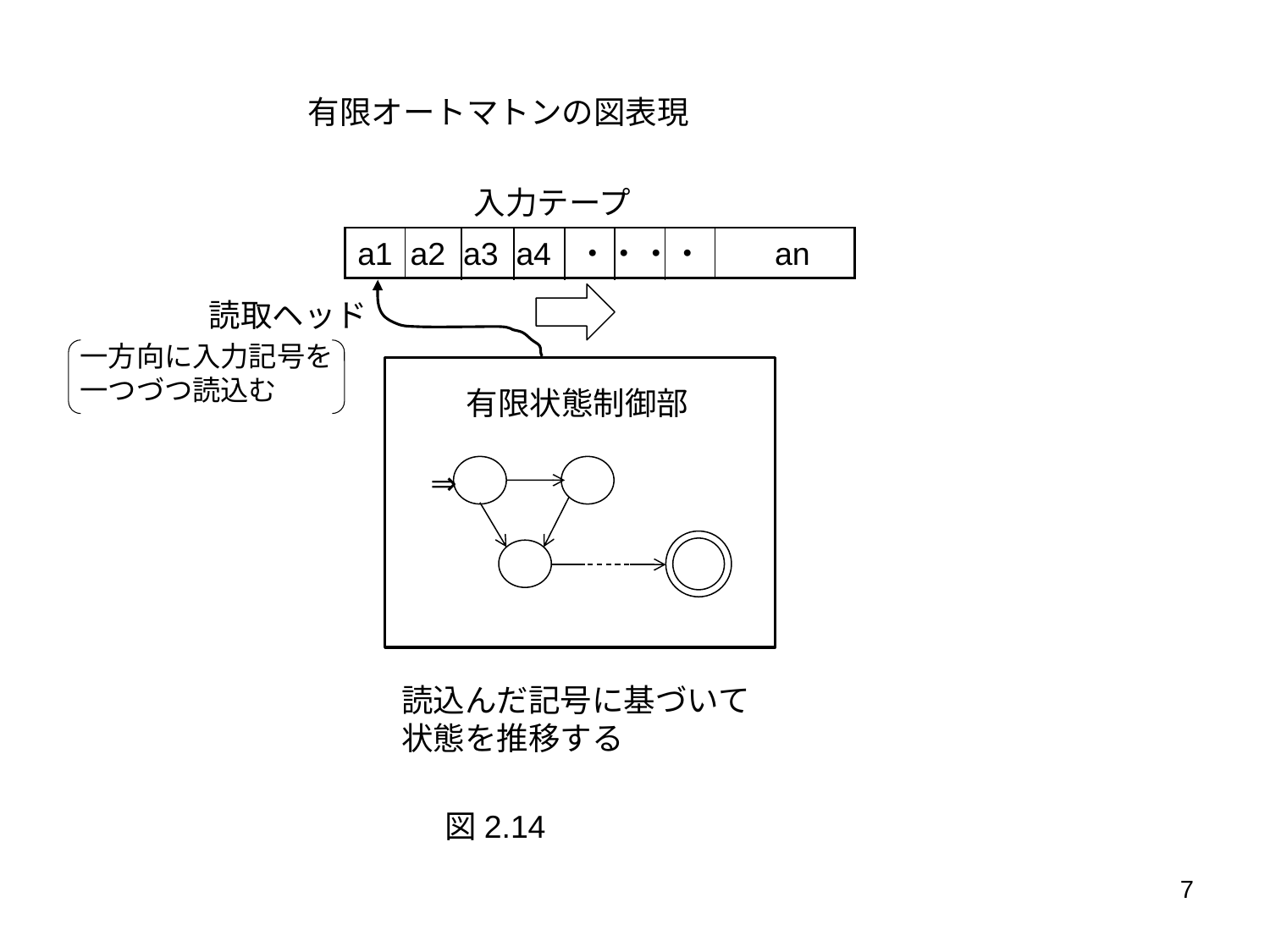

有限オートマトンの図表現
入力テープ
a1  a2  a3  a4  ・・・・　　an

読取ヘッド
一方向に入力記号を
一つづつ読込む

　有限状態制御部

⇒

読込んだ記号に基づいて
状態を推移する
図2.14
7